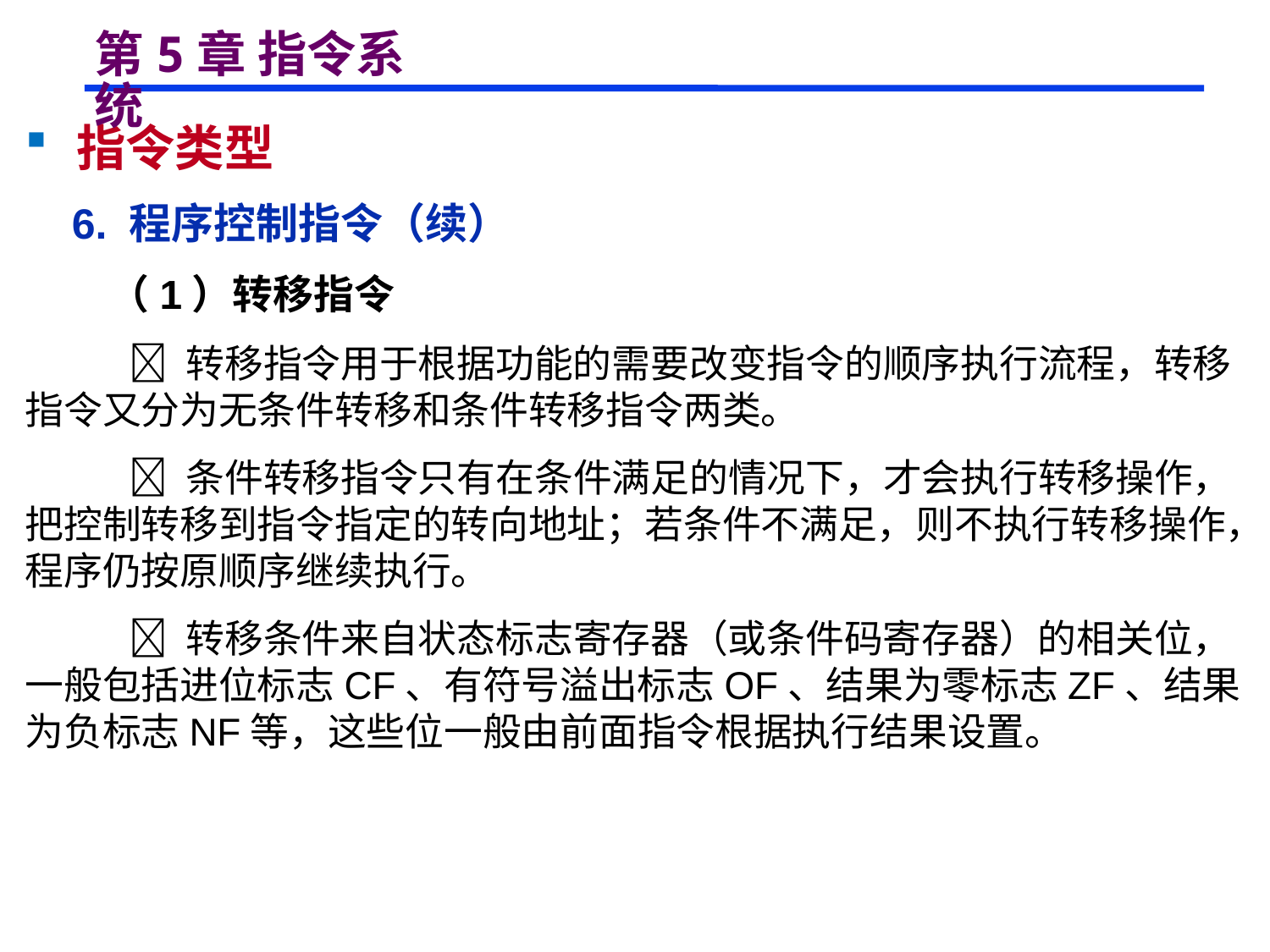

# 第5章 指令系统
 指令类型
    6. 程序控制指令（续）
        （1）转移指令
            • 转移指令用于根据功能的需要改变指令的顺序执行流程，转移指令又分为无条件转移和条件转移指令两类。
            • 条件转移指令只有在条件满足的情况下，才会执行转移操作，把控制转移到指令指定的转向地址；若条件不满足，则不执行转移操作，程序仍按原顺序继续执行。
            • 转移条件来自状态标志寄存器（或条件码寄存器）的相关位，一般包括进位标志CF、有符号溢出标志OF、结果为零标志ZF、结果为负标志NF等，这些位一般由前面指令根据执行结果设置。